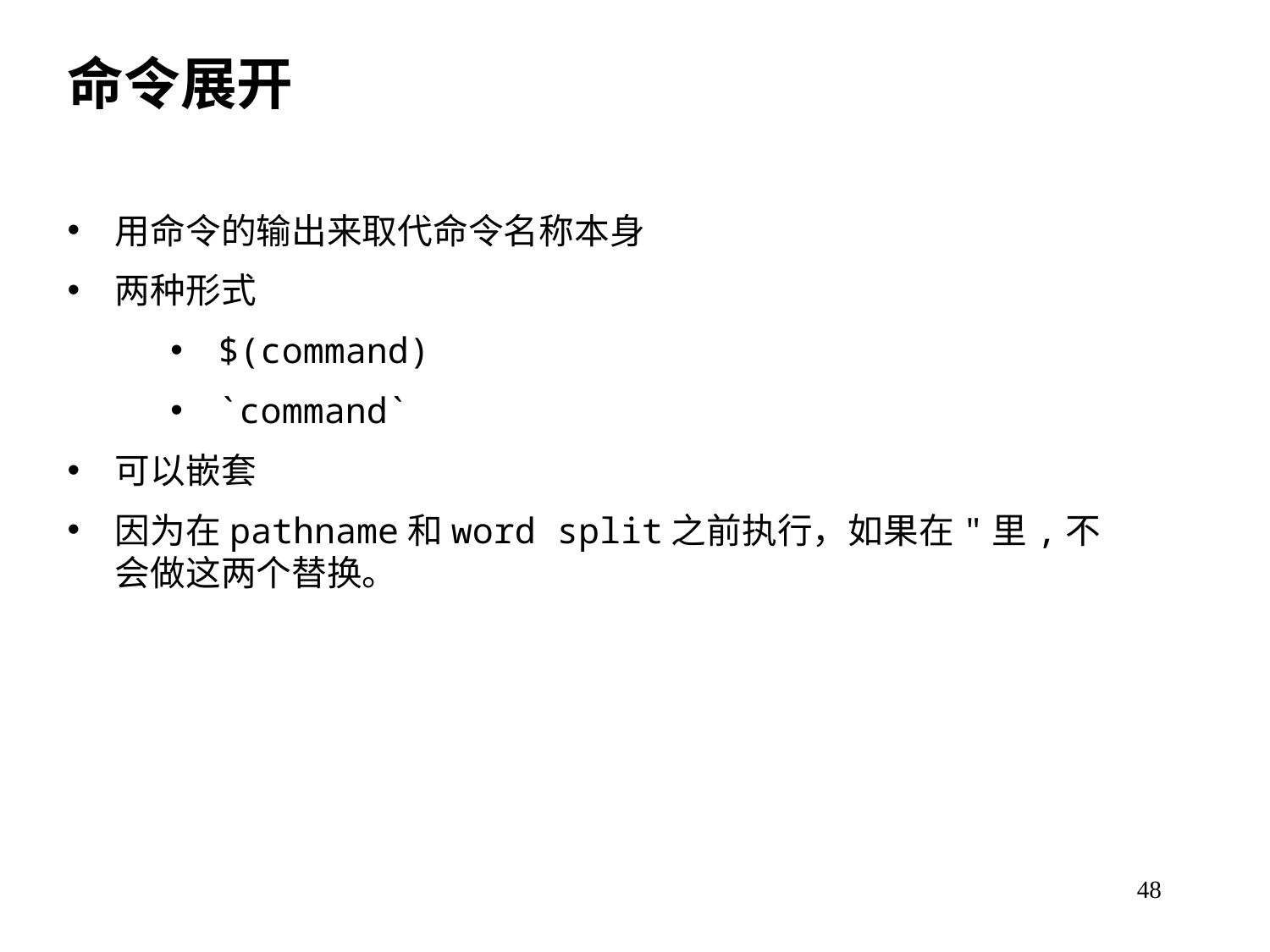

命令展开
用命令的输出来取代命令名称本身
两种形式
$(command)
`command`
可以嵌套
因为在pathname和word split之前执行，如果在"里,不会做这两个替换。
48